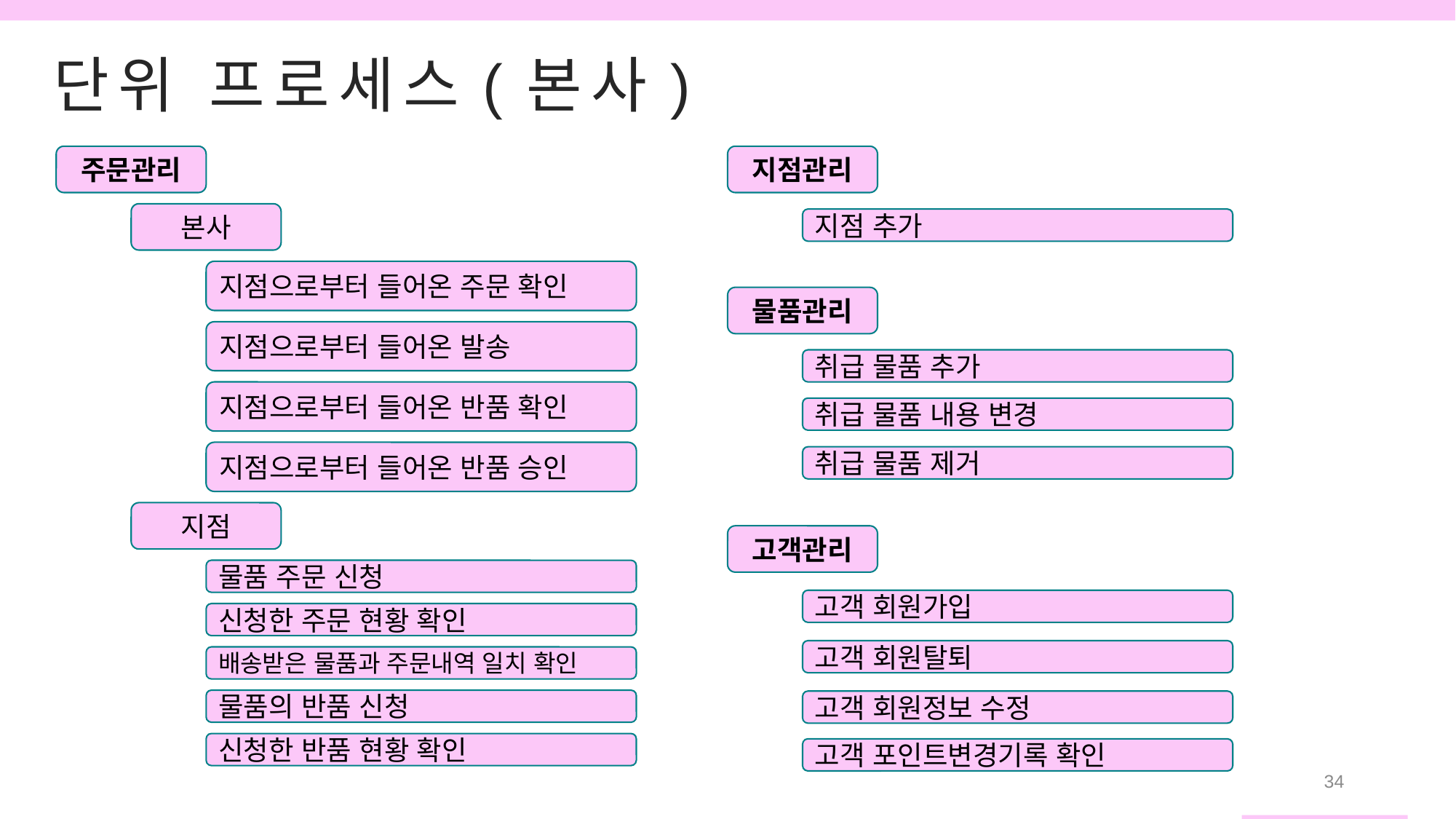

단위 프로세스(본사)
지점관리
주문관리
본사
지점 추가
지점으로부터 들어온 주문 확인
물품관리
지점으로부터 들어온 발송
취급 물품 추가
지점으로부터 들어온 반품 확인
취급 물품 내용 변경
지점으로부터 들어온 반품 승인
취급 물품 제거
지점
고객관리
물품 주문 신청
고객 회원가입
신청한 주문 현황 확인
고객 회원탈퇴
배송받은 물품과 주문내역 일치 확인
물품의 반품 신청
고객 회원정보 수정
신청한 반품 현황 확인
고객 포인트변경기록 확인
34